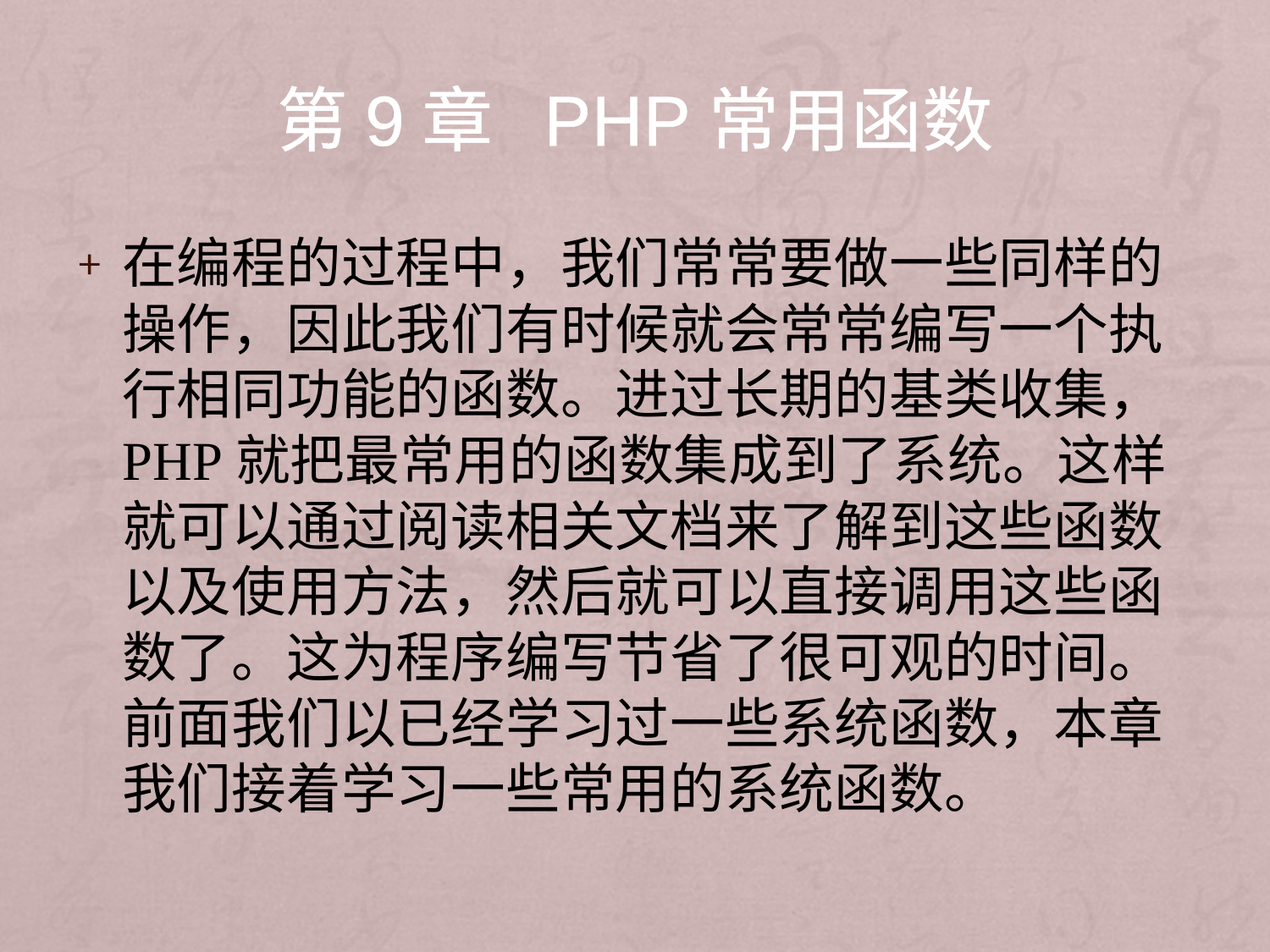

# 第9章  PHP常用函数
在编程的过程中，我们常常要做一些同样的操作，因此我们有时候就会常常编写一个执行相同功能的函数。进过长期的基类收集，PHP就把最常用的函数集成到了系统。这样就可以通过阅读相关文档来了解到这些函数以及使用方法，然后就可以直接调用这些函数了。这为程序编写节省了很可观的时间。前面我们以已经学习过一些系统函数，本章我们接着学习一些常用的系统函数。